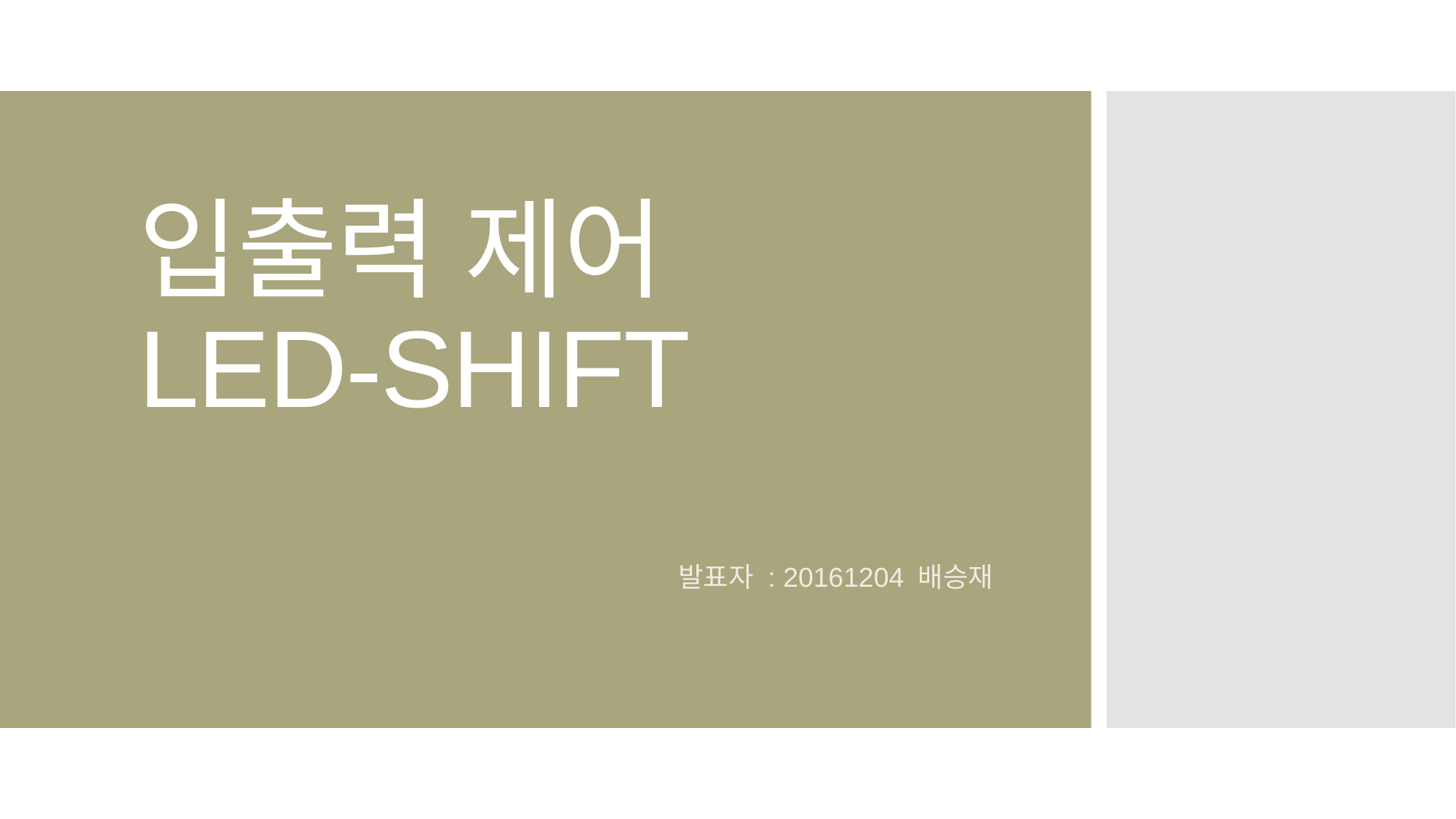

# 입출력 제어 LED-SHIFT
발표자 : 20161204 배승재